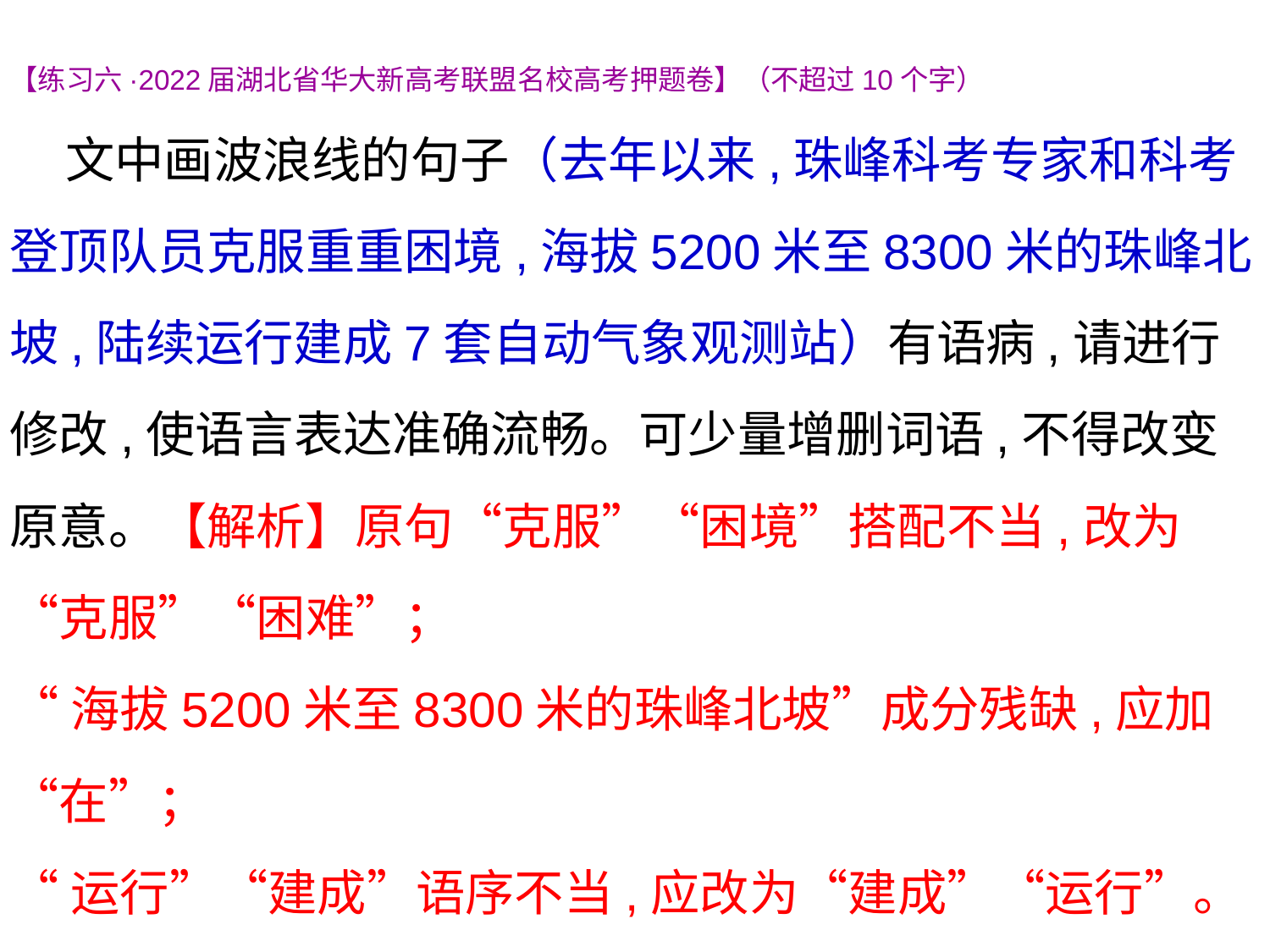

【练习六·2022届湖北省华大新高考联盟名校高考押题卷】（不超过10个字）
    文中画波浪线的句子（去年以来,珠峰科考专家和科考登顶队员克服重重困境,海拔5200米至8300米的珠峰北坡,陆续运行建成7套自动气象观测站）有语病,请进行修改,使语言表达准确流畅。可少量增删词语,不得改变原意。【解析】原句“克服”“困境”搭配不当,改为“克服”“困难”；
“海拔5200米至8300米的珠峰北坡”成分残缺,应加“在”；
“运行”“建成”语序不当,应改为“建成”“运行”。